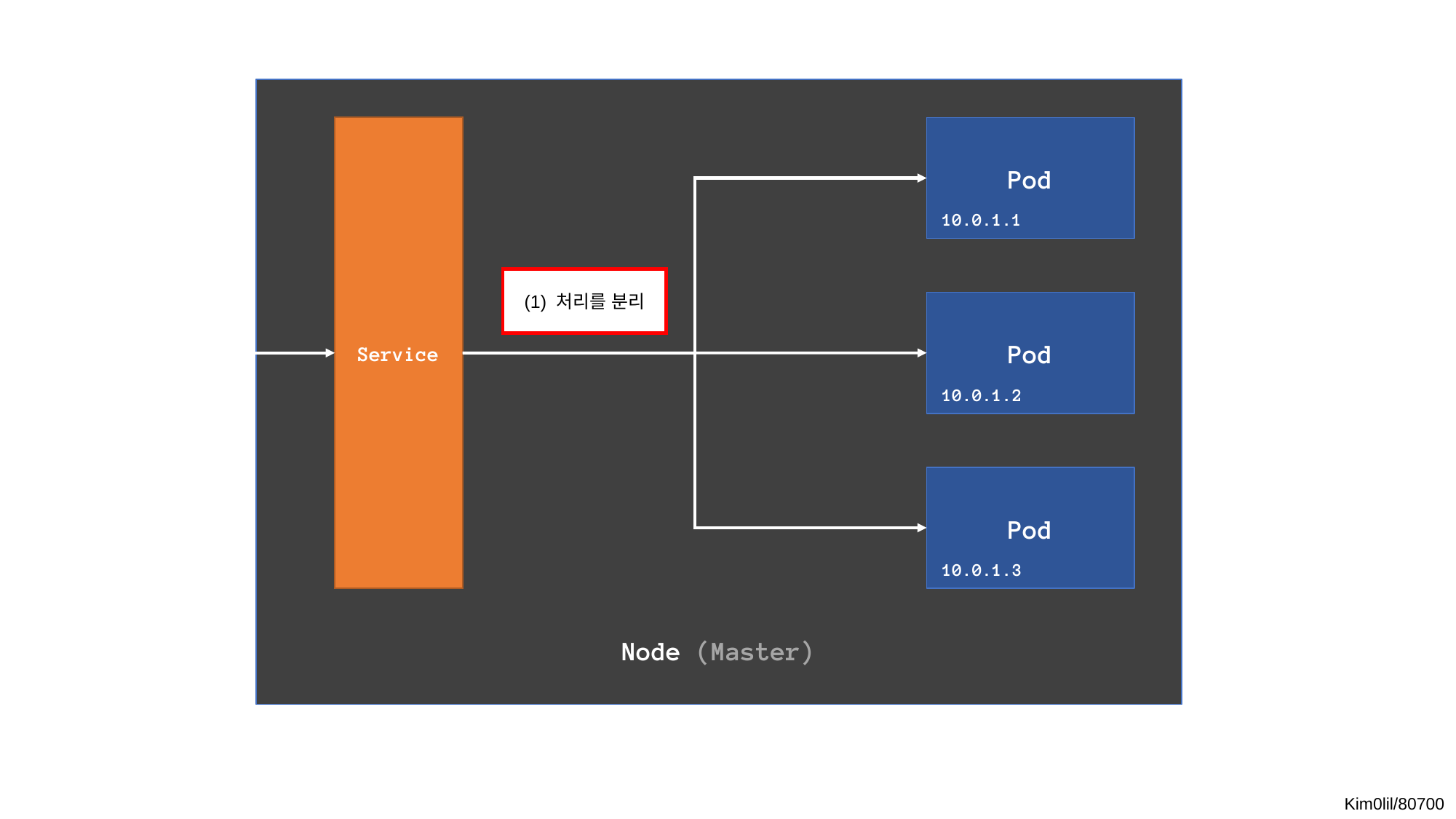

Node (Master)

Service
Pod
10.0.1.1
(1) 처리를 분리
Pod
10.0.1.2
Pod
10.0.1.3
Kim0lil/80700